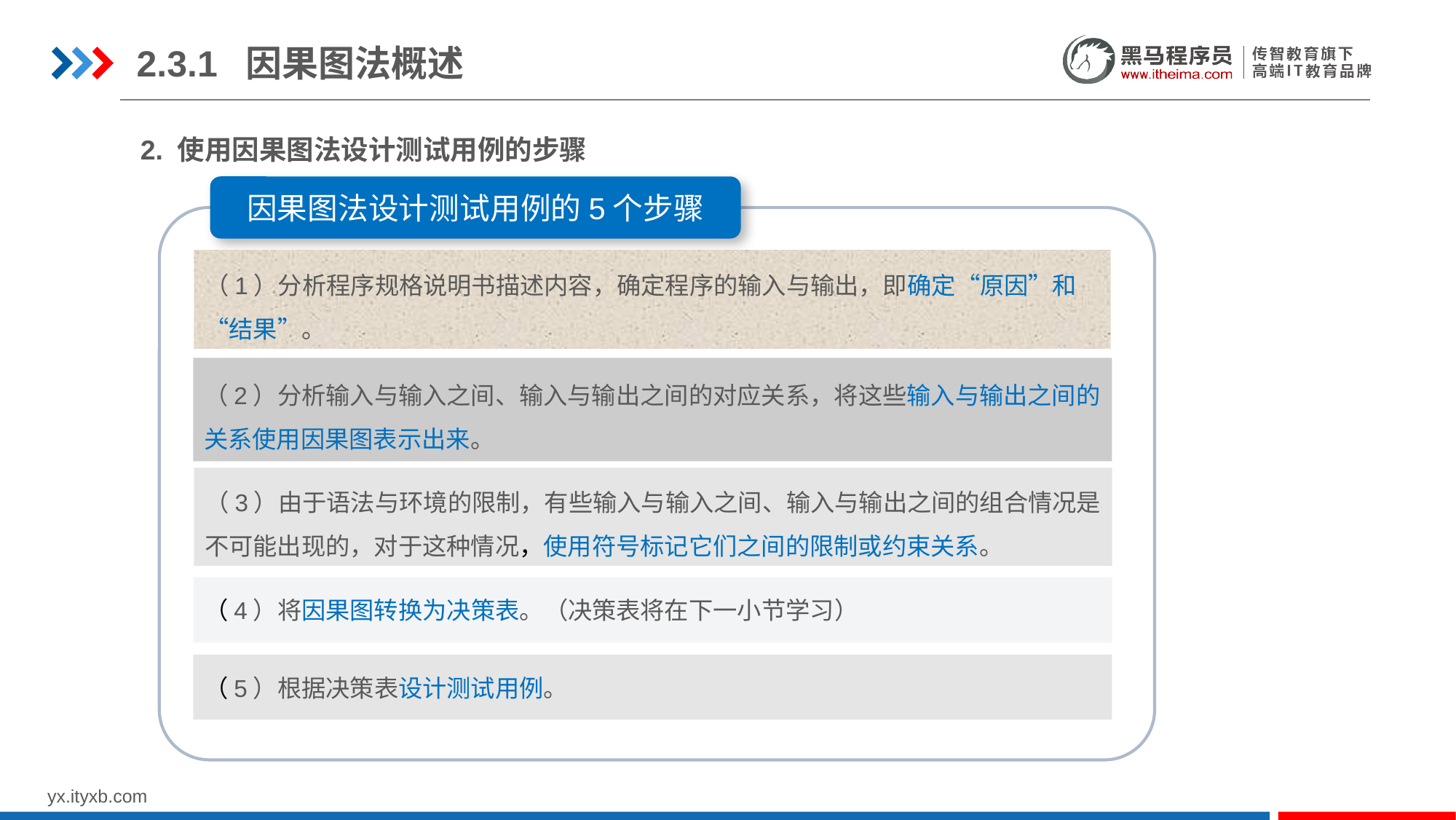

2.3.1	因果图法概述
2. 使用因果图法设计测试用例的步骤
因果图法设计测试用例的5个步骤

（1）分析程序规格说明书描述内容，确定程序的输入与输出，即确定“原因”和“结果”。
（2）分析输入与输入之间、输入与输出之间的对应关系，将这些输入与输出之间的关系使用因果图表示出来。
（3）由于语法与环境的限制，有些输入与输入之间、输入与输出之间的组合情况是不可能出现的，对于这种情况，使用符号标记它们之间的限制或约束关系。
（4）将因果图转换为决策表。（决策表将在下一小节学习）
（5）根据决策表设计测试用例。